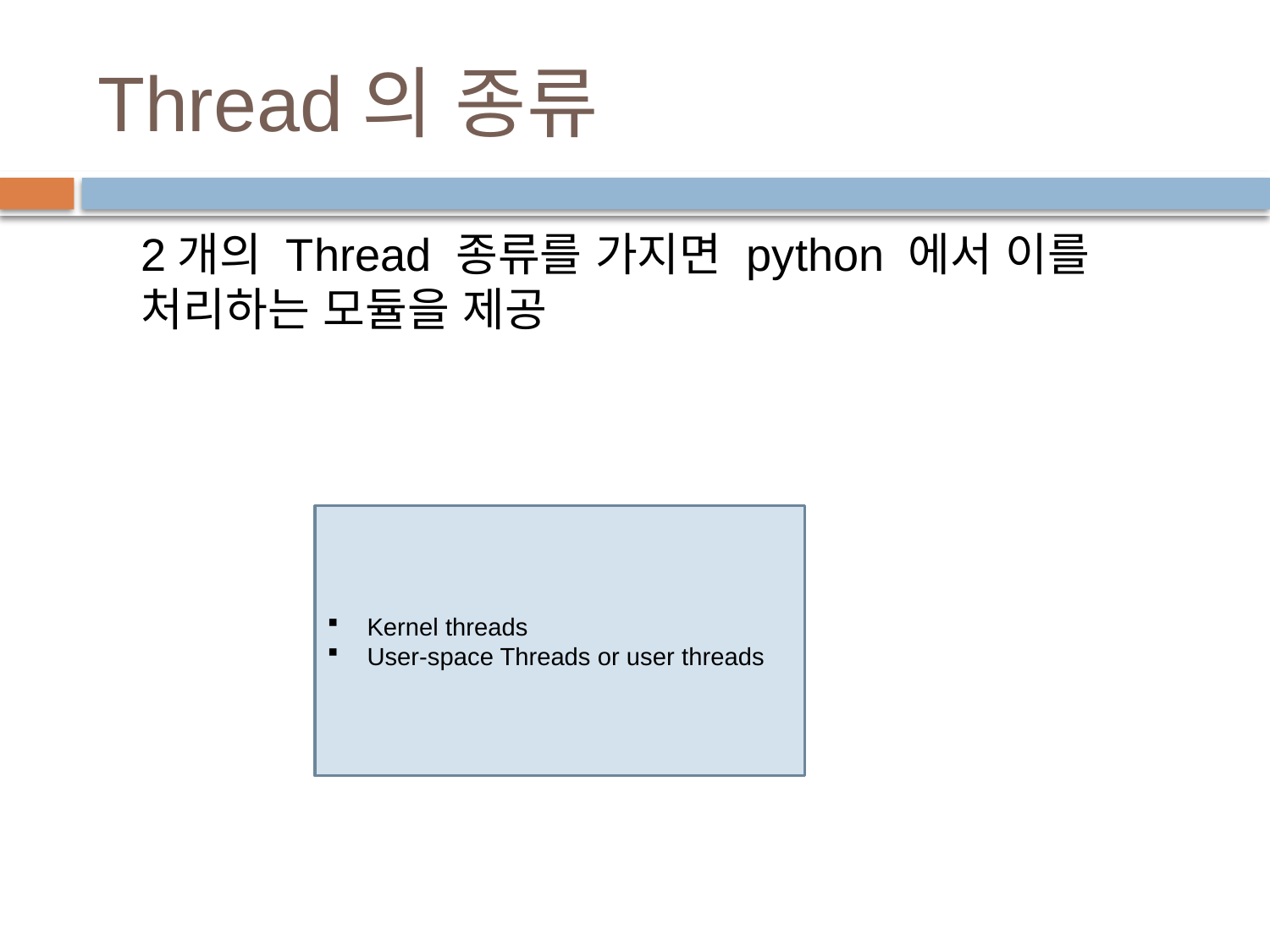

# Thread의 종류
2개의 Thread 종류를 가지면 python 에서 이를 처리하는 모듈을 제공
Kernel threads
User-space Threads or user threads